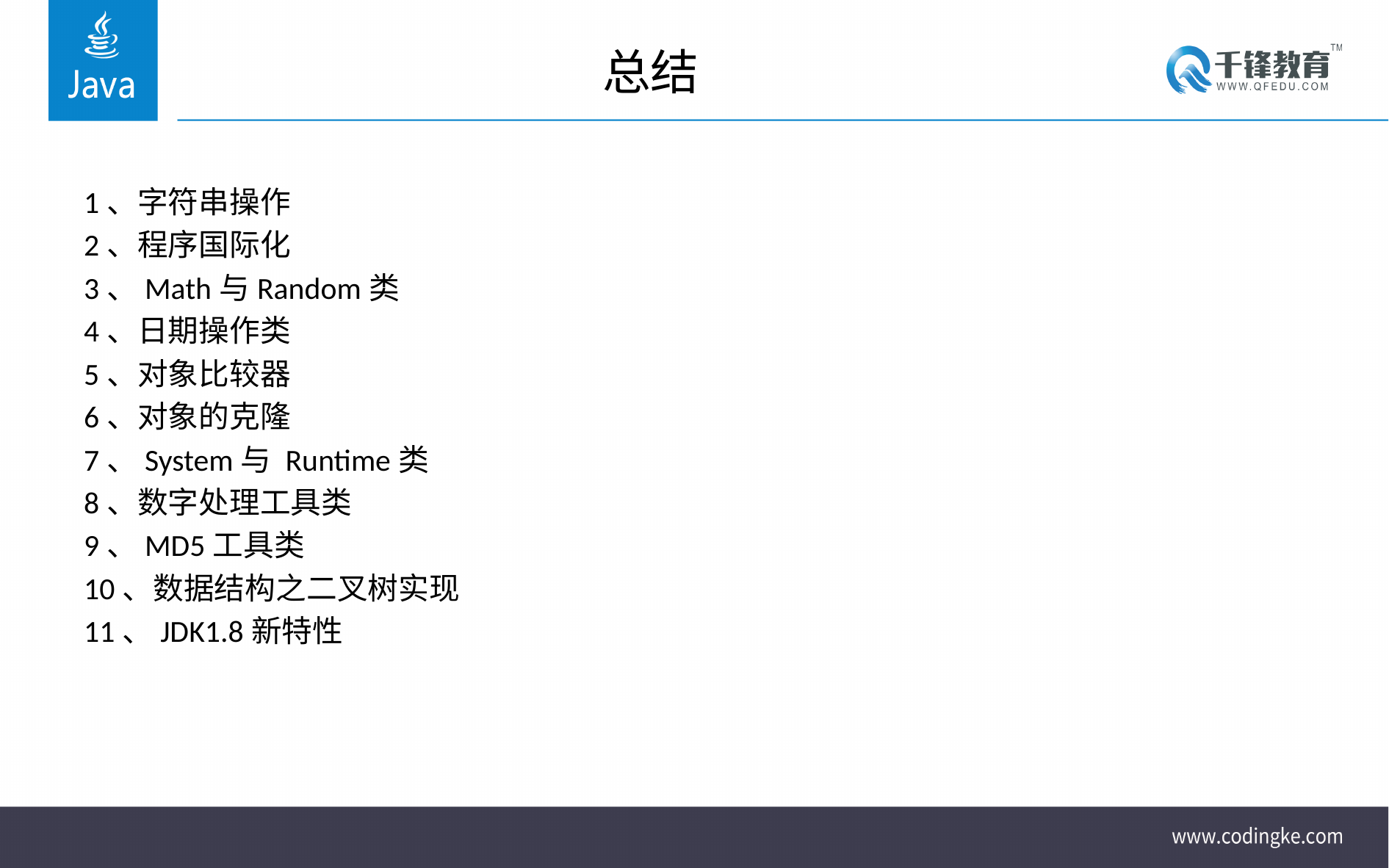

# 总结
1、字符串操作
2、程序国际化
3、Math与Random类
4、日期操作类
5、对象比较器
6、对象的克隆
7、System与 Runtime类
8、数字处理工具类
9、MD5工具类
10、数据结构之二叉树实现
11、JDK1.8新特性